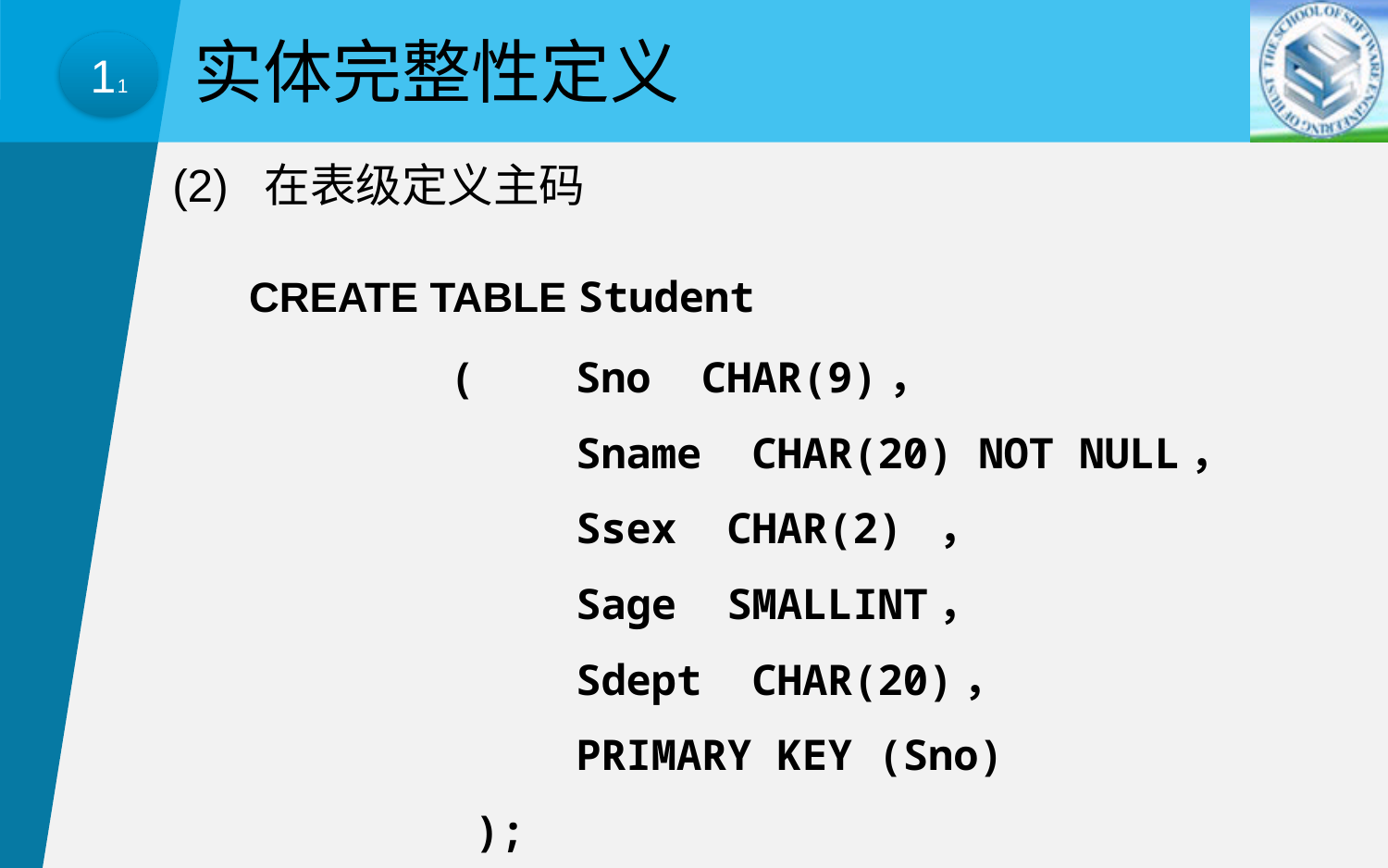

实体完整性定义
1.1
(2)  在表级定义主码
    CREATE TABLE Student
           (    Sno  CHAR(9)，
                Sname  CHAR(20) NOT NULL，
                Ssex  CHAR(2) ，
                Sage  SMALLINT，
                Sdept  CHAR(20)，
                PRIMARY KEY (Sno)
            );